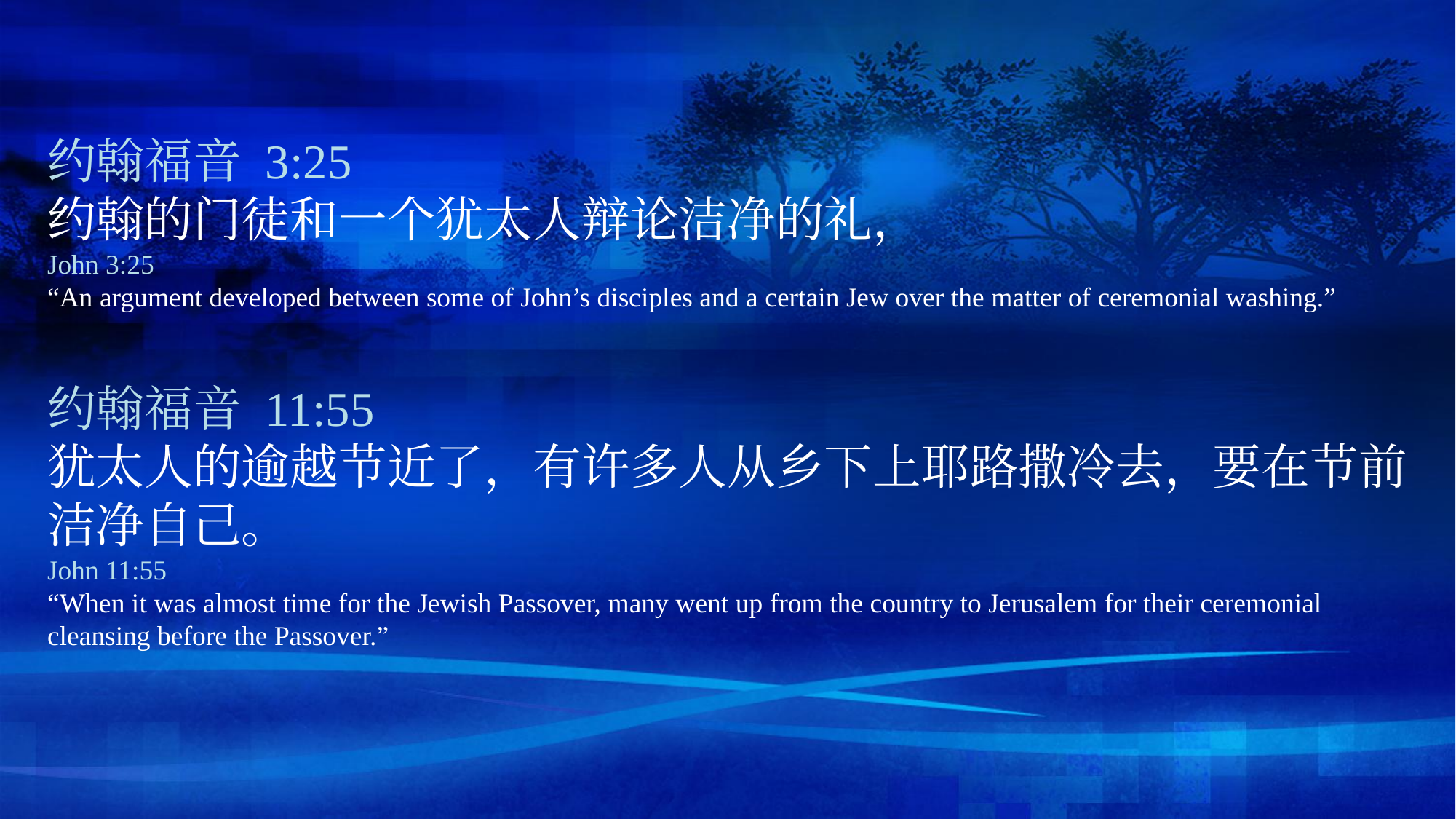

约翰福音 3:25
约翰的门徒和一个犹太人辩论洁净的礼，
John 3:25
“An argument developed between some of John’s disciples and a certain Jew over the matter of ceremonial washing.”

约翰福音 11:55
犹太人的逾越节近了，有许多人从乡下上耶路撒冷去，要在节前洁净自己。
John 11:55
“When it was almost time for the Jewish Passover, many went up from the country to Jerusalem for their ceremonial cleansing before the Passover.”